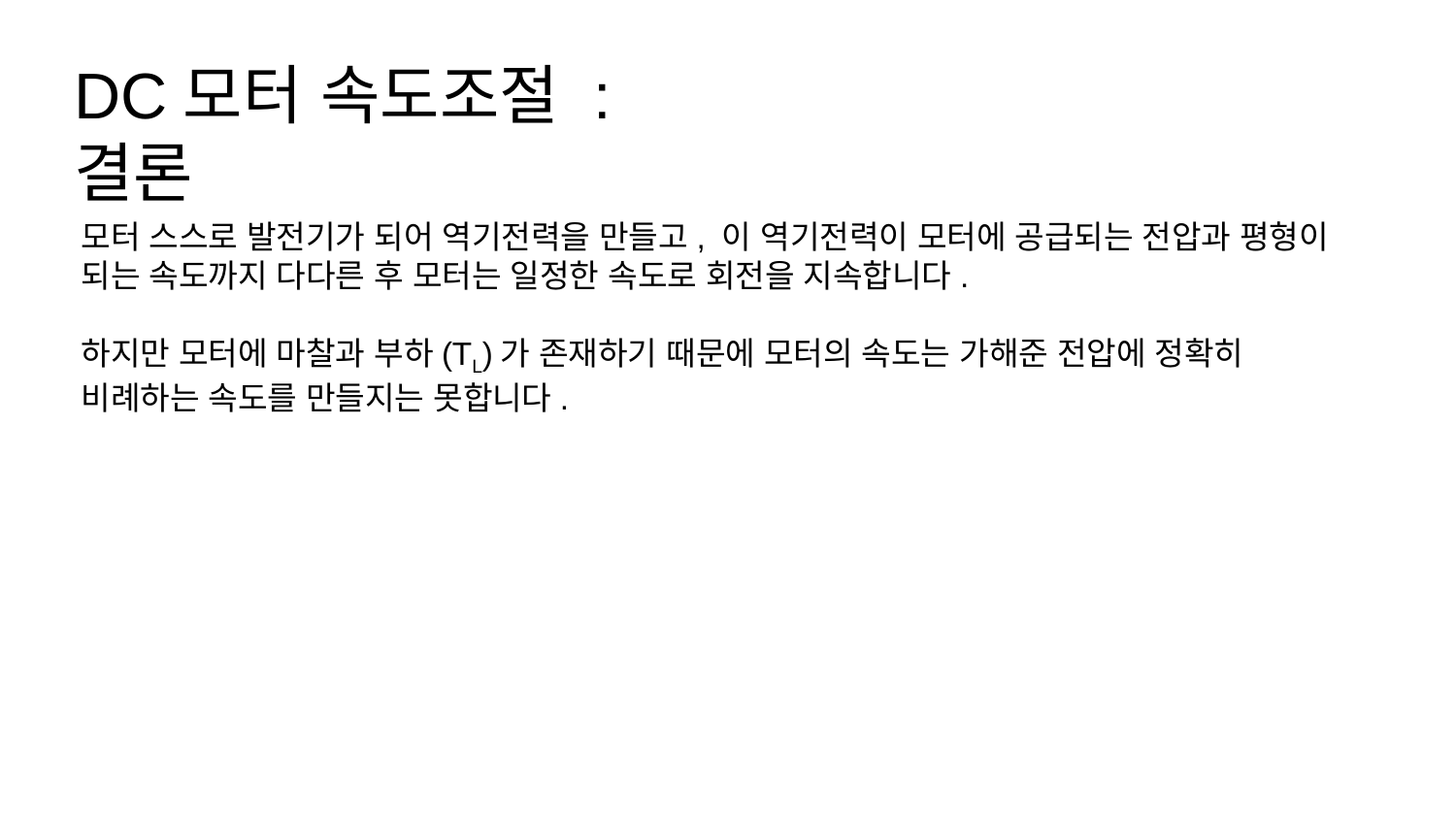

DC모터 속도조절 : 결론
모터 스스로 발전기가 되어 역기전력을 만들고, 이 역기전력이 모터에 공급되는 전압과 평형이 되는 속도까지 다다른 후 모터는 일정한 속도로 회전을 지속합니다.

하지만 모터에 마찰과 부하(TL)가 존재하기 때문에 모터의 속도는 가해준 전압에 정확히 비례하는 속도를 만들지는 못합니다.